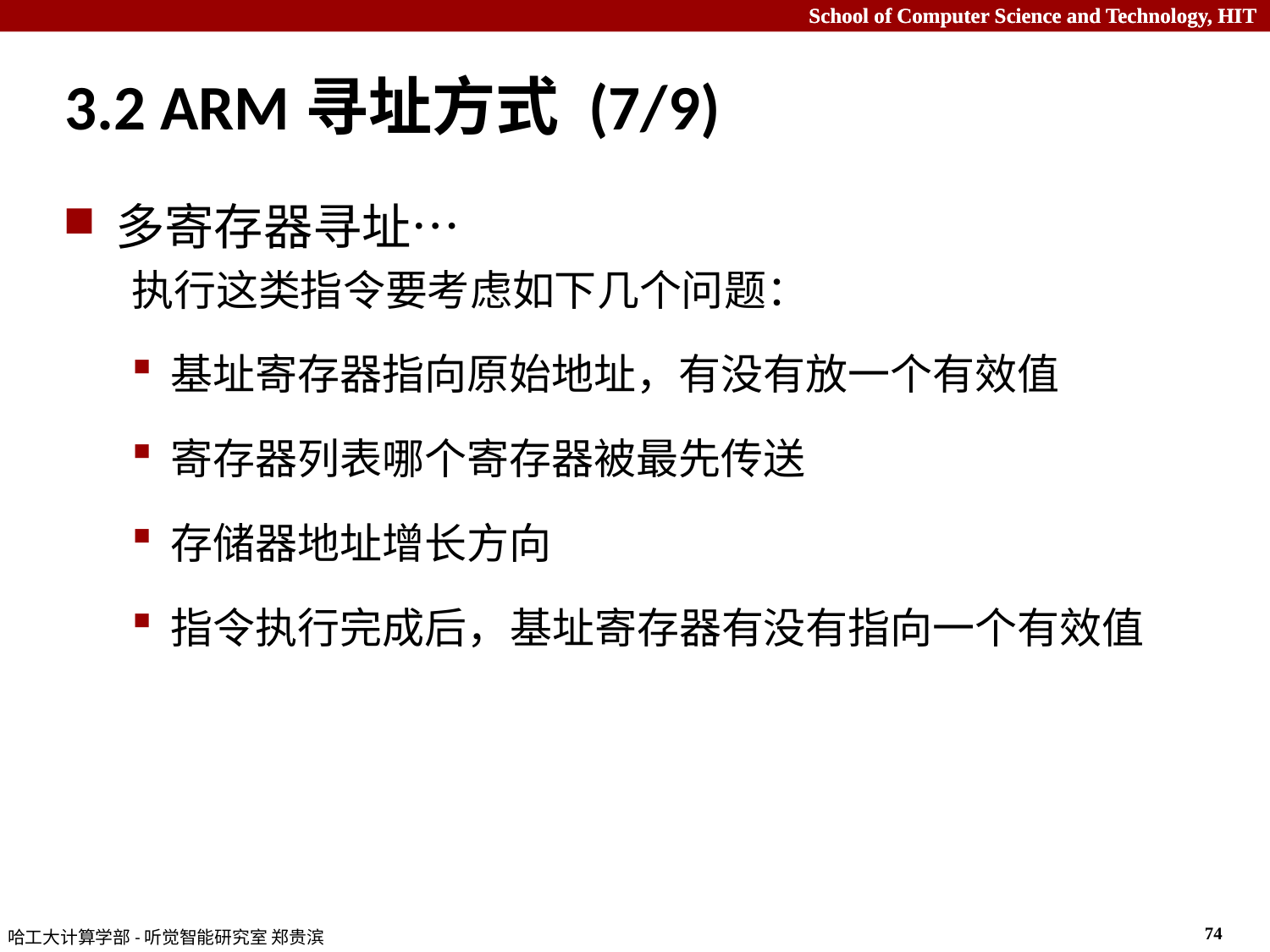

# 3.2 ARM寻址方式 (7/9)
多寄存器寻址…
执行这类指令要考虑如下几个问题：
基址寄存器指向原始地址，有没有放一个有效值
寄存器列表哪个寄存器被最先传送
存储器地址增长方向
指令执行完成后，基址寄存器有没有指向一个有效值